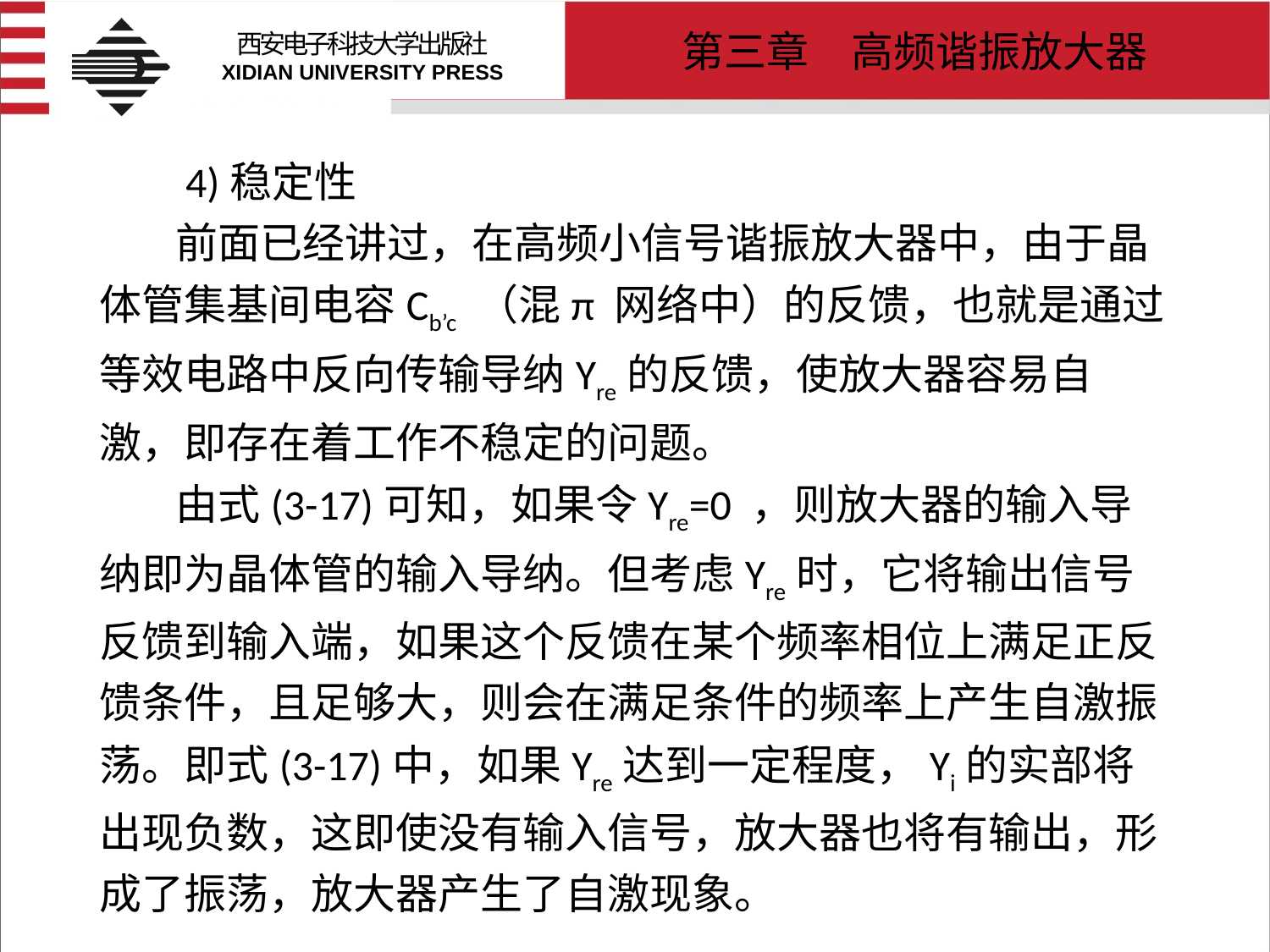

# 4)稳定性 前面已经讲过，在高频小信号谐振放大器中，由于晶体管集基间电容Cb’c （混π 网络中）的反馈，也就是通过等效电路中反向传输导纳Yre的反馈，使放大器容易自激，即存在着工作不稳定的问题。 由式(3-17)可知，如果令Yre=0 ，则放大器的输入导纳即为晶体管的输入导纳。但考虑Yre时，它将输出信号反馈到输入端，如果这个反馈在某个频率相位上满足正反馈条件，且足够大，则会在满足条件的频率上产生自激振荡。即式(3-17)中，如果Yre达到一定程度，Yi的实部将出现负数，这即使没有输入信号，放大器也将有输出，形成了振荡，放大器产生了自激现象。